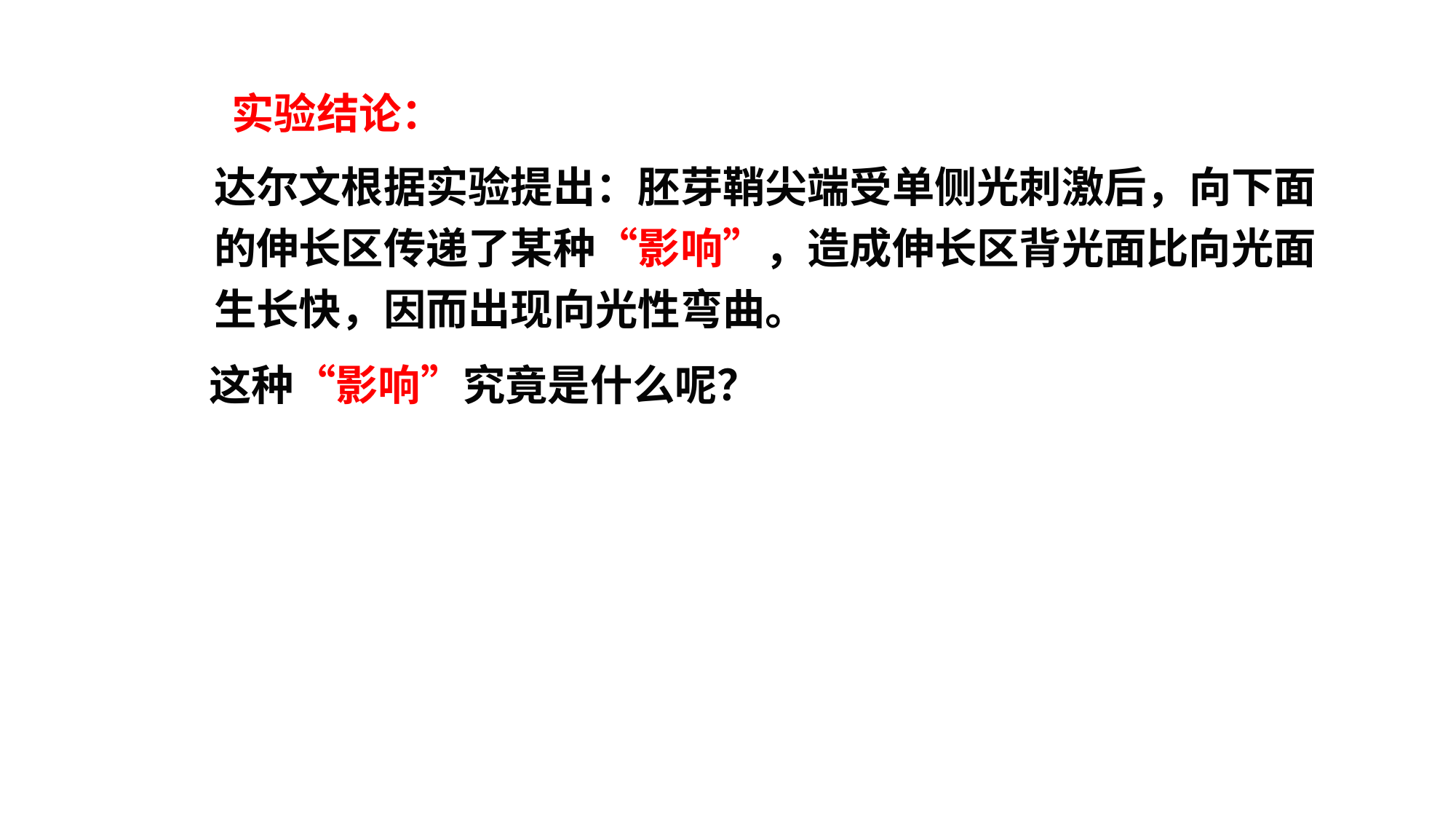

实验结论：
达尔文根据实验提出：胚芽鞘尖端受单侧光刺激后，向下面的伸长区传递了某种“影响”，造成伸长区背光面比向光面生长快，因而出现向光性弯曲。
这种“影响”究竟是什么呢？